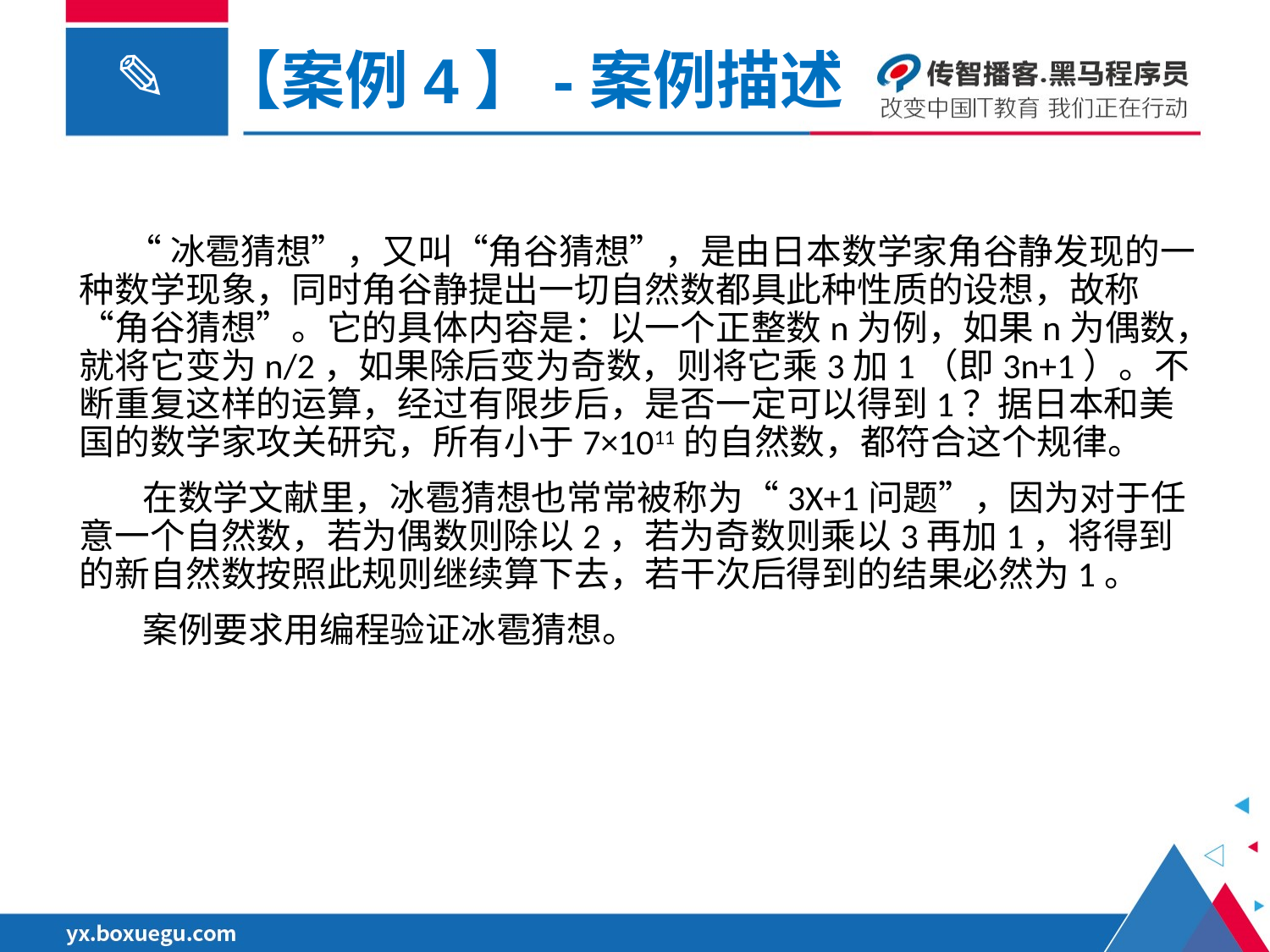

【案例4】-案例描述
      “冰雹猜想”，又叫“角谷猜想”，是由日本数学家角谷静发现的一种数学现象，同时角谷静提出一切自然数都具此种性质的设想，故称“角谷猜想”。它的具体内容是：以一个正整数n为例，如果n为偶数，就将它变为n/2，如果除后变为奇数，则将它乘3加1（即3n+1）。不断重复这样的运算，经过有限步后，是否一定可以得到1？据日本和美国的数学家攻关研究，所有小于7×1011的自然数，都符合这个规律。
       在数学文献里，冰雹猜想也常常被称为“3X+1问题”，因为对于任意一个自然数，若为偶数则除以2，若为奇数则乘以3再加1，将得到的新自然数按照此规则继续算下去，若干次后得到的结果必然为1。
       案例要求用编程验证冰雹猜想。